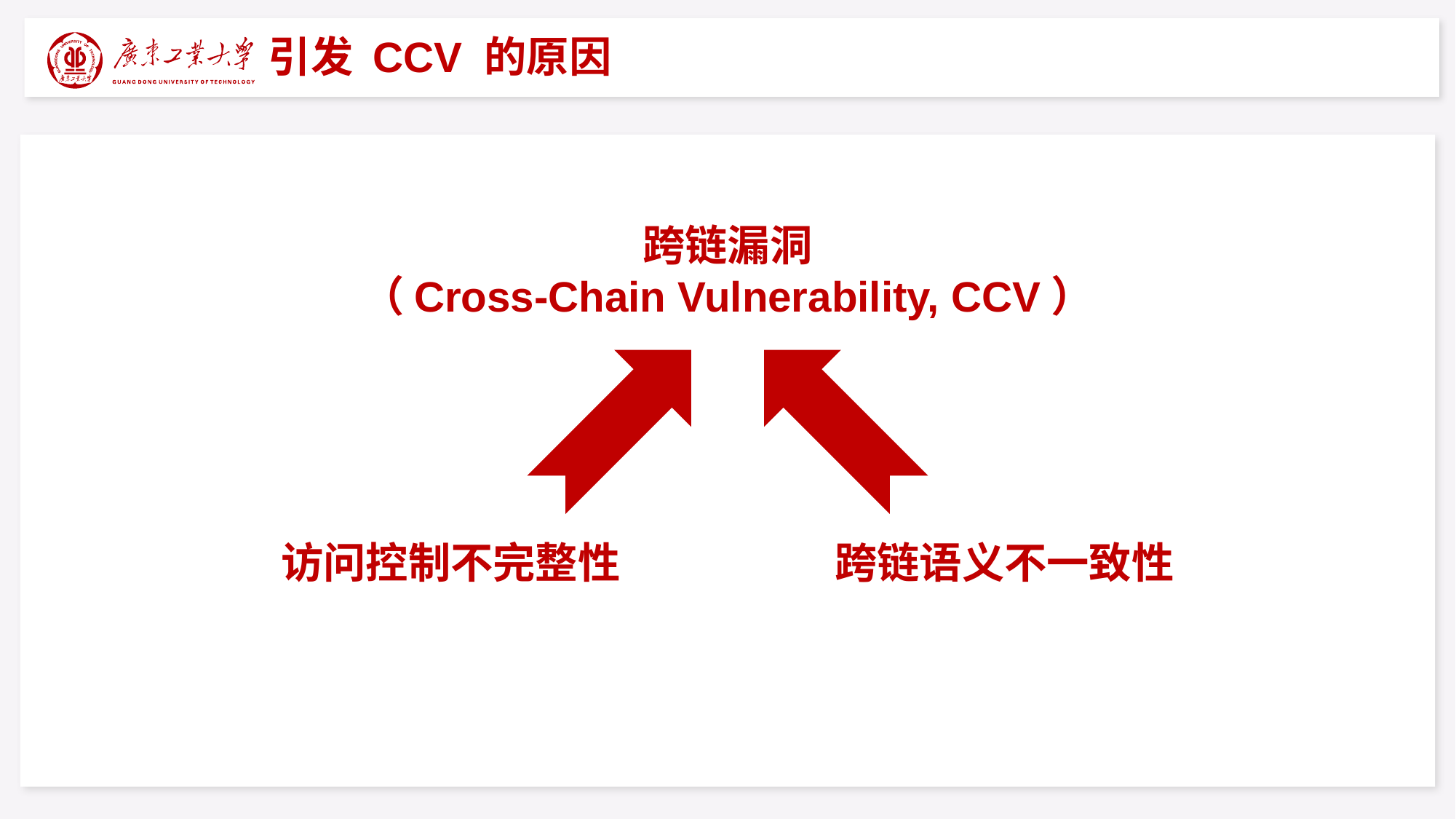

引发 CCV 的原因
跨链漏洞
（Cross-Chain Vulnerability, CCV）

访问控制不完整性
跨链语义不一致性